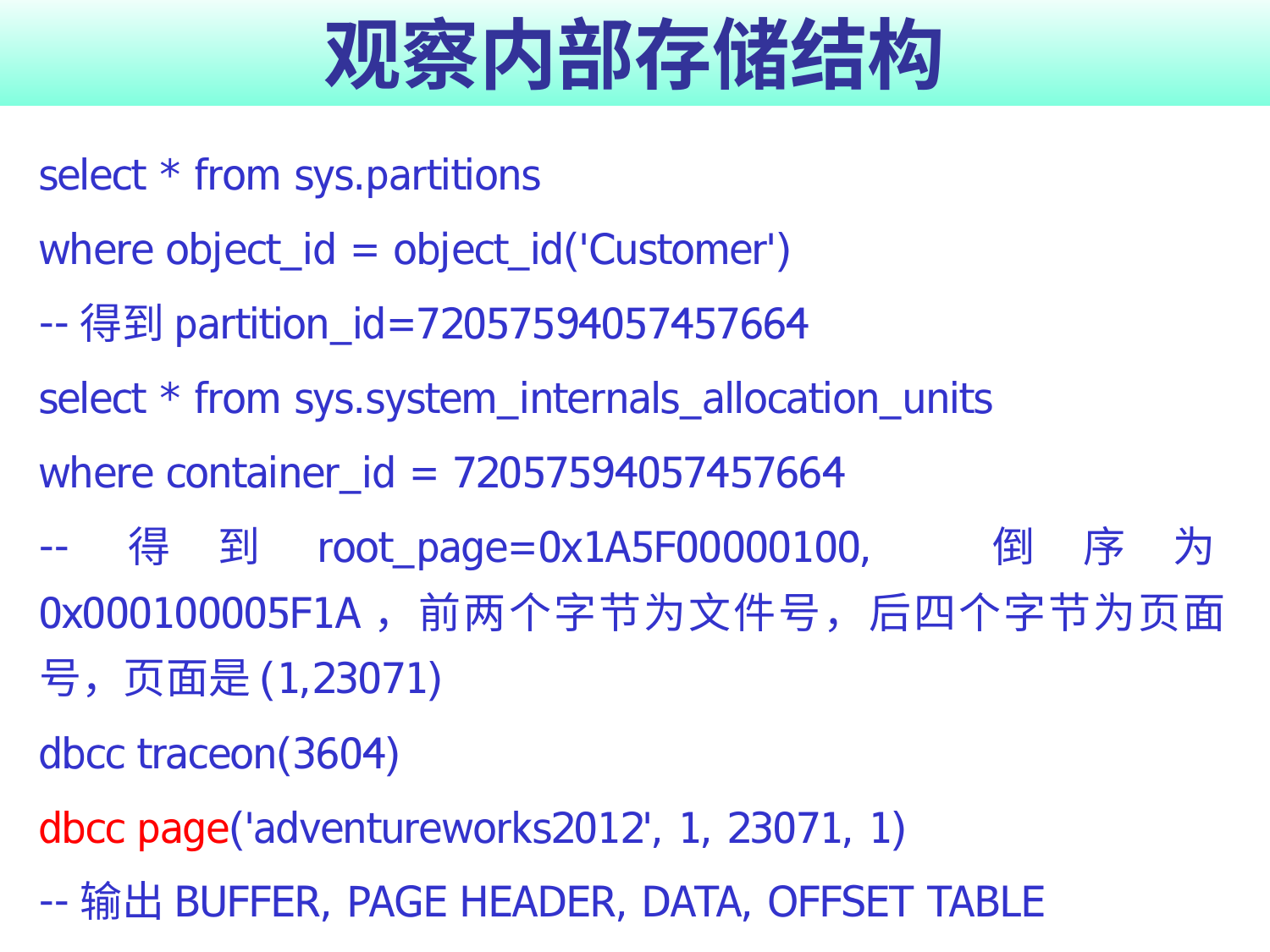

# 观察内部存储结构
select * from sys.partitions
where object_id = object_id('Customer')
--得到partition_id=72057594057457664
select * from sys.system_internals_allocation_units
where container_id = 72057594057457664
--得到root_page=0x1A5F00000100, 倒序为0x000100005F1A，前两个字节为文件号，后四个字节为页面号，页面是(1,23071)
dbcc traceon(3604)
dbcc page('adventureworks2012', 1, 23071, 1)
--输出BUFFER, PAGE HEADER, DATA, OFFSET TABLE